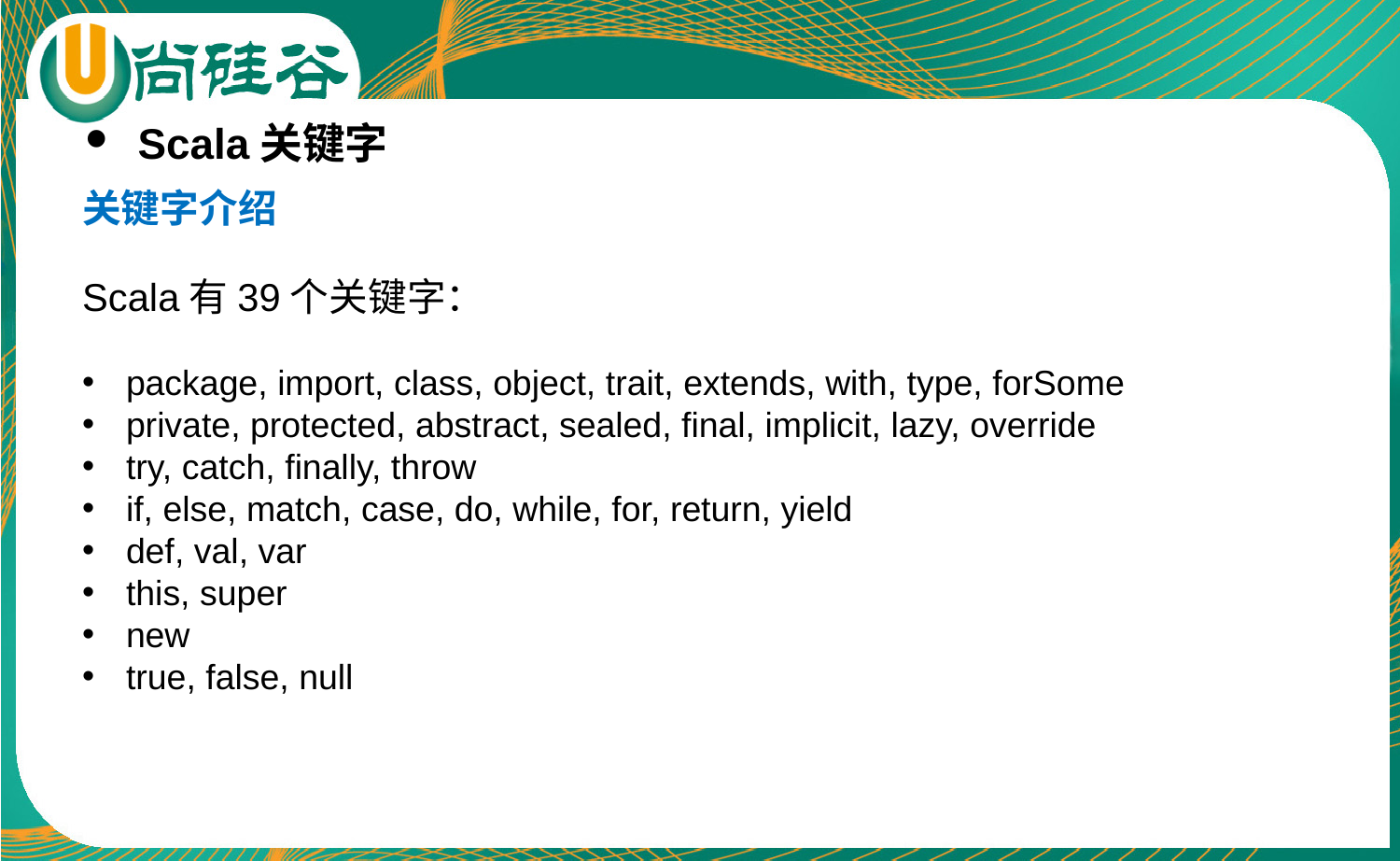

Scala关键字
关键字介绍

Scala有39个关键字：

package, import, class, object, trait, extends, with, type, forSome
private, protected, abstract, sealed, final, implicit, lazy, override
try, catch, finally, throw
if, else, match, case, do, while, for, return, yield
def, val, var
this, super
new
true, false, null